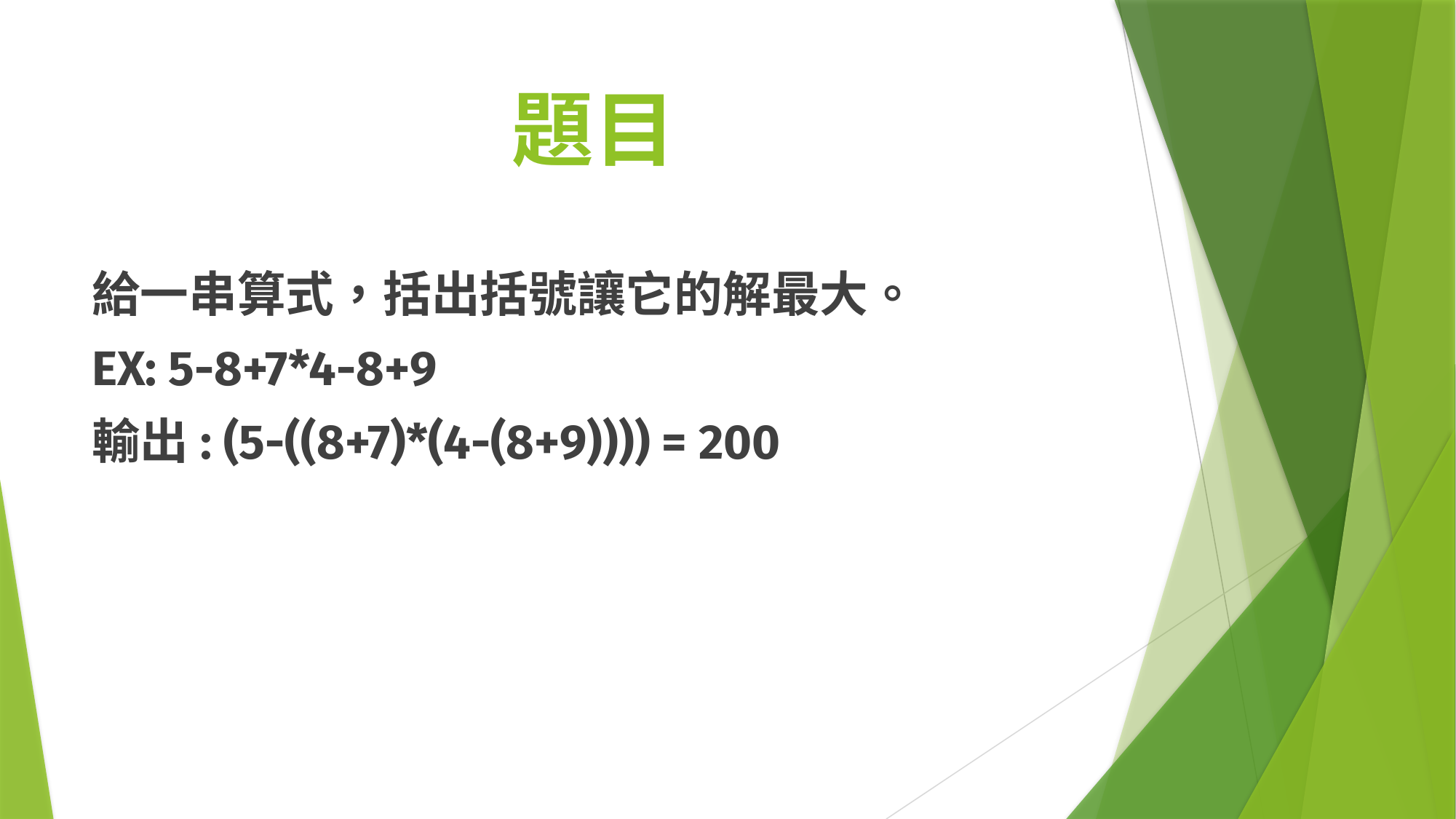

# 題目
給一串算式，括出括號讓它的解最大。
EX: 5-8+7*4-8+9
輸出: (5-((8+7)*(4-(8+9)))) = 200